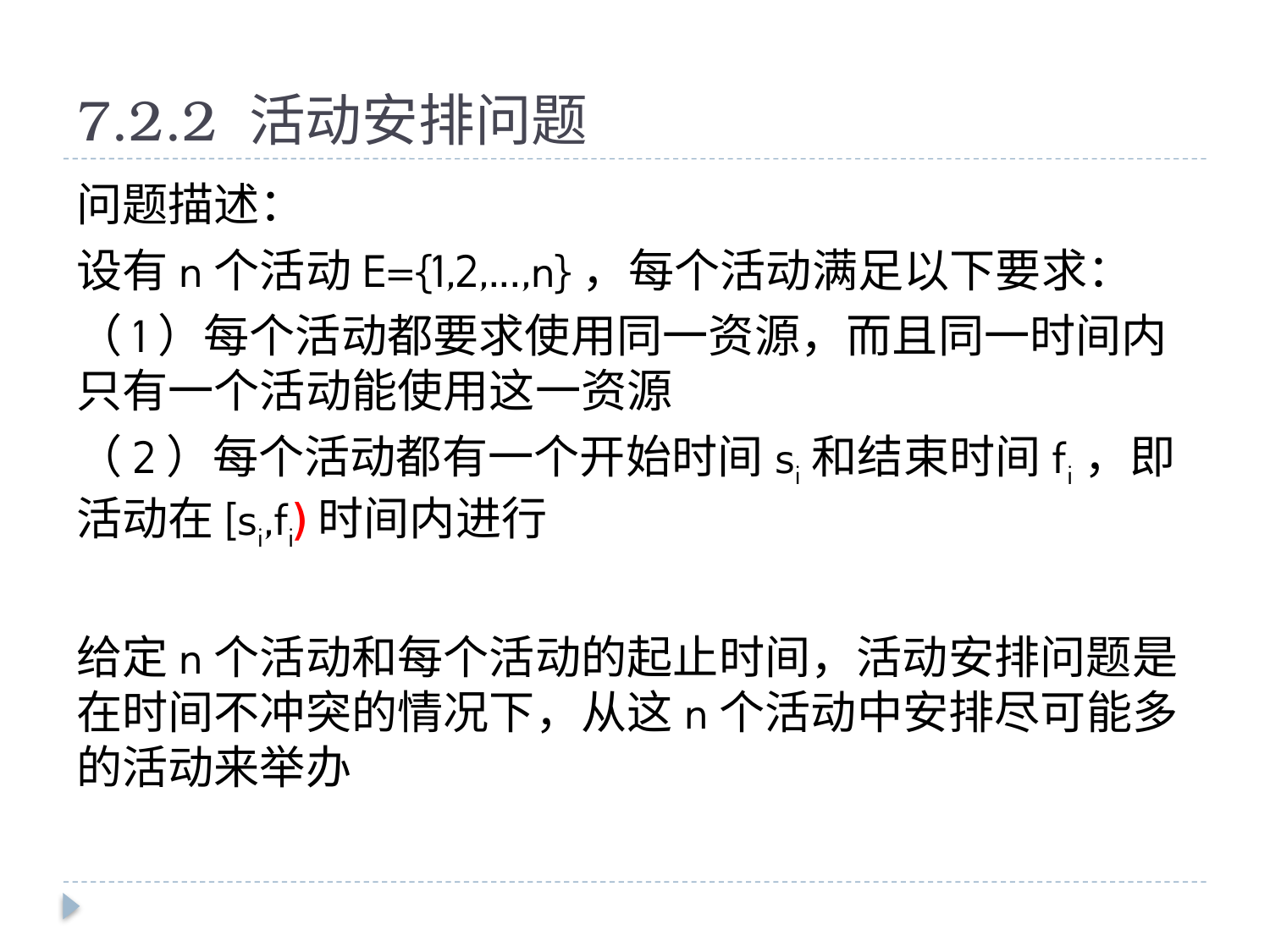

# 7.2.2 活动安排问题
问题描述：
设有n个活动E={1,2,...,n}，每个活动满足以下要求：
（1）每个活动都要求使用同一资源，而且同一时间内只有一个活动能使用这一资源
（2）每个活动都有一个开始时间si和结束时间fi，即活动在[si,fi)时间内进行

给定n个活动和每个活动的起止时间，活动安排问题是在时间不冲突的情况下，从这n个活动中安排尽可能多的活动来举办